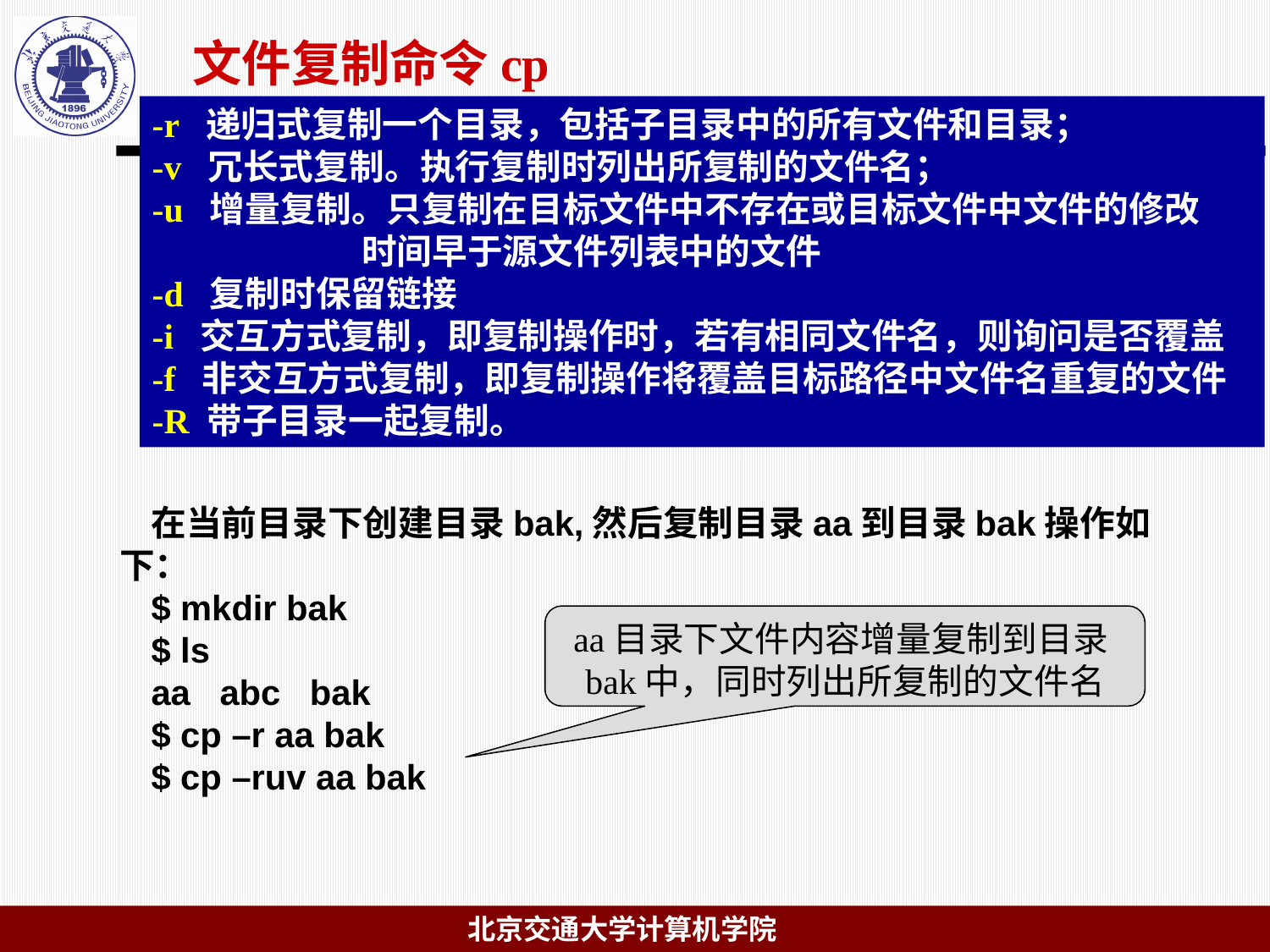

文件复制命令cp
-r  递归式复制一个目录，包括子目录中的所有文件和目录；
-v  冗长式复制。执行复制时列出所复制的文件名；
-u  增量复制。只复制在目标文件中不存在或目标文件中文件的修改
                         时间早于源文件列表中的文件
-d  复制时保留链接
-i  交互方式复制，即复制操作时，若有相同文件名，则询问是否覆盖
-f  非交互方式复制，即复制操作将覆盖目标路径中文件名重复的文件
-R 带子目录一起复制。
在当前目录下创建目录bak,然后复制目录aa到目录bak操作如下：
$ mkdir bak
$ ls
aa   abc   bak
$ cp –r aa bak
$ cp –ruv aa bak
aa目录下文件内容增量复制到目录bak中，同时列出所复制的文件名